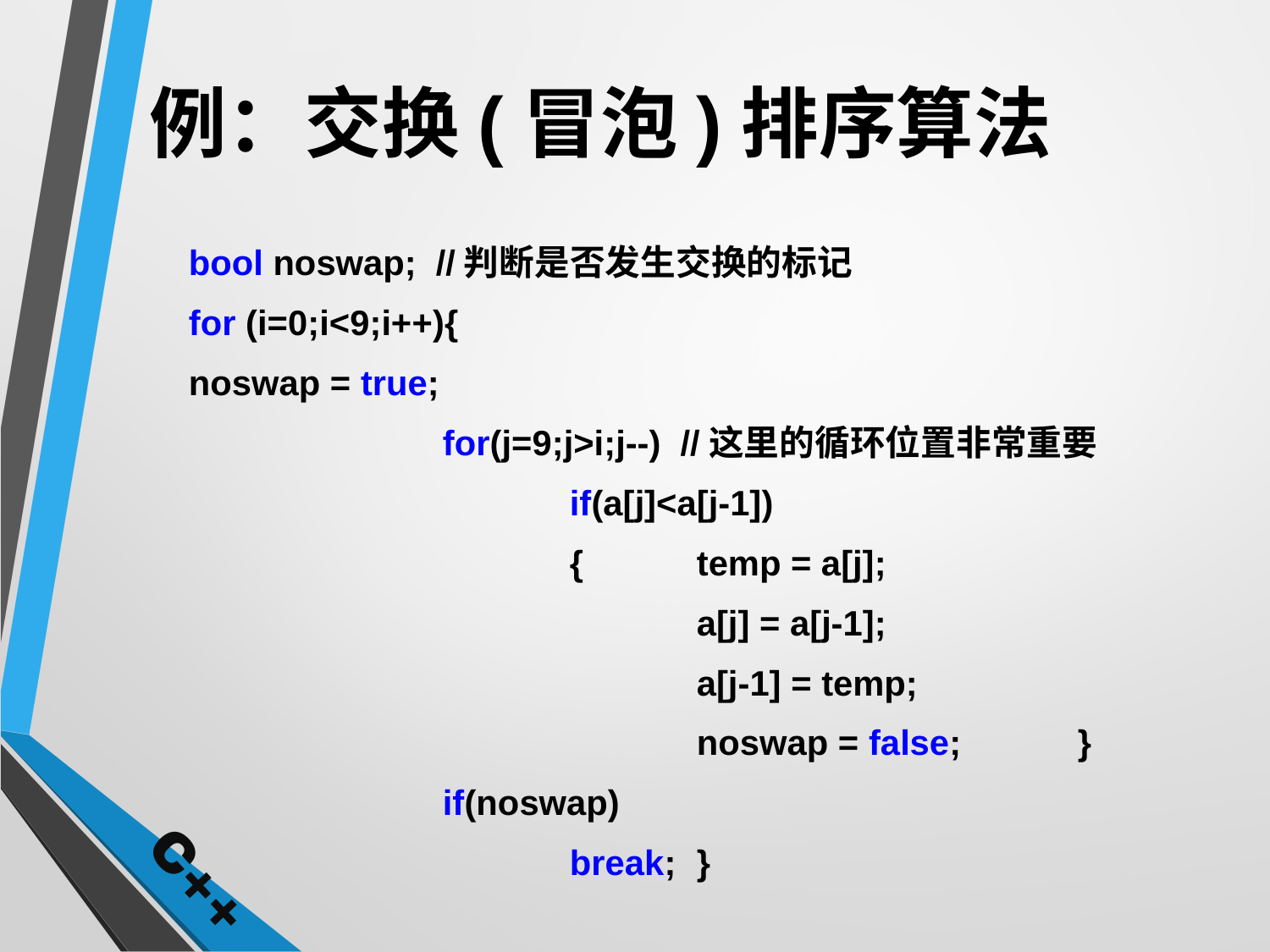

# 例：交换(冒泡)排序算法
	bool noswap;  //判断是否发生交换的标记
	for (i=0;i<9;i++){
	noswap = true;
			for(j=9;j>i;j--)  //这里的循环位置非常重要
				if(a[j]<a[j-1])
				{	temp = a[j];
					a[j] = a[j-1];
					a[j-1] = temp;
					noswap = false;	}
			if(noswap)
				break;	}